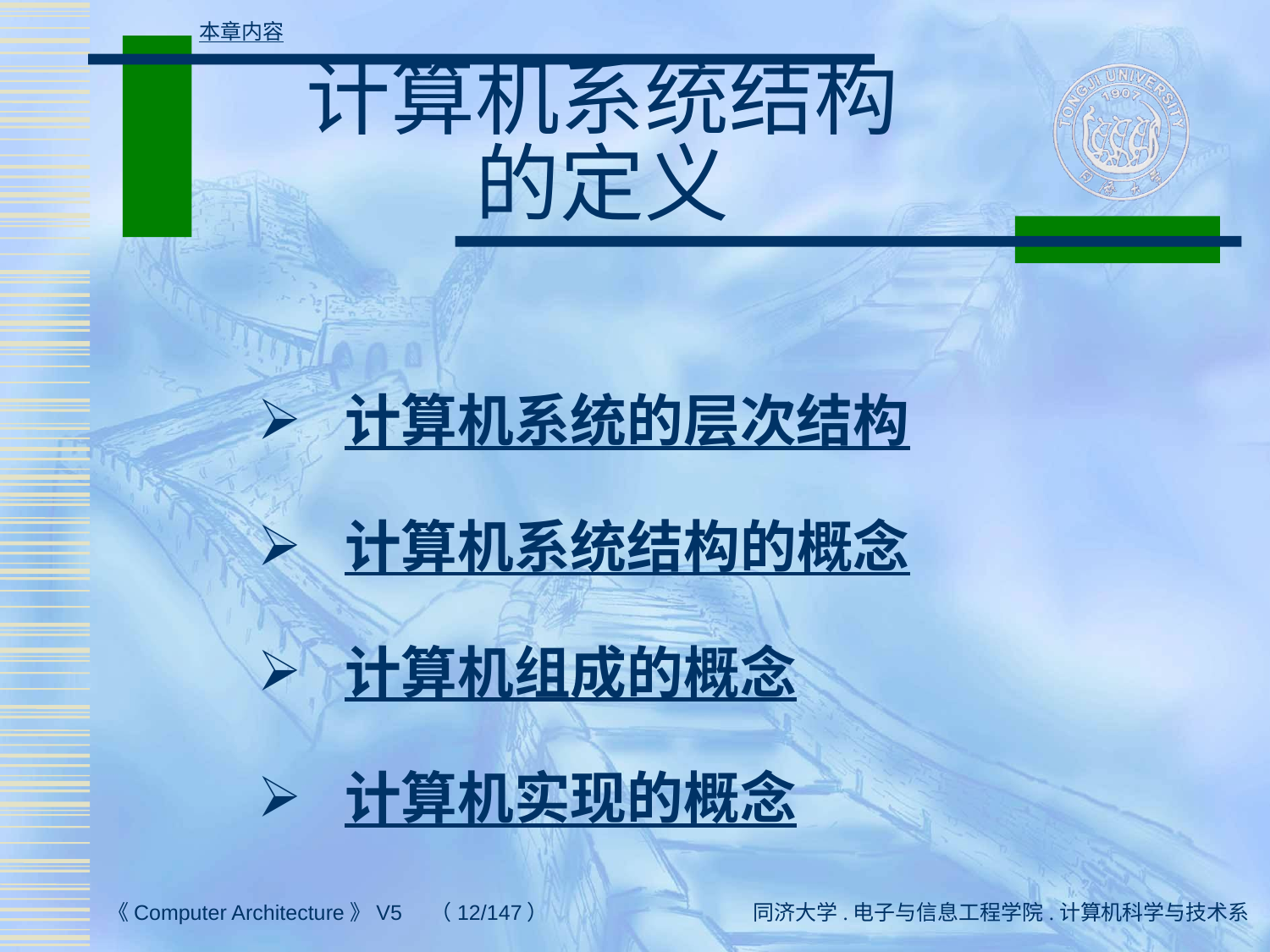

本章内容
# 计算机系统结构 的定义
  计算机系统的层次结构
  计算机系统结构的概念
  计算机组成的概念
  计算机实现的概念